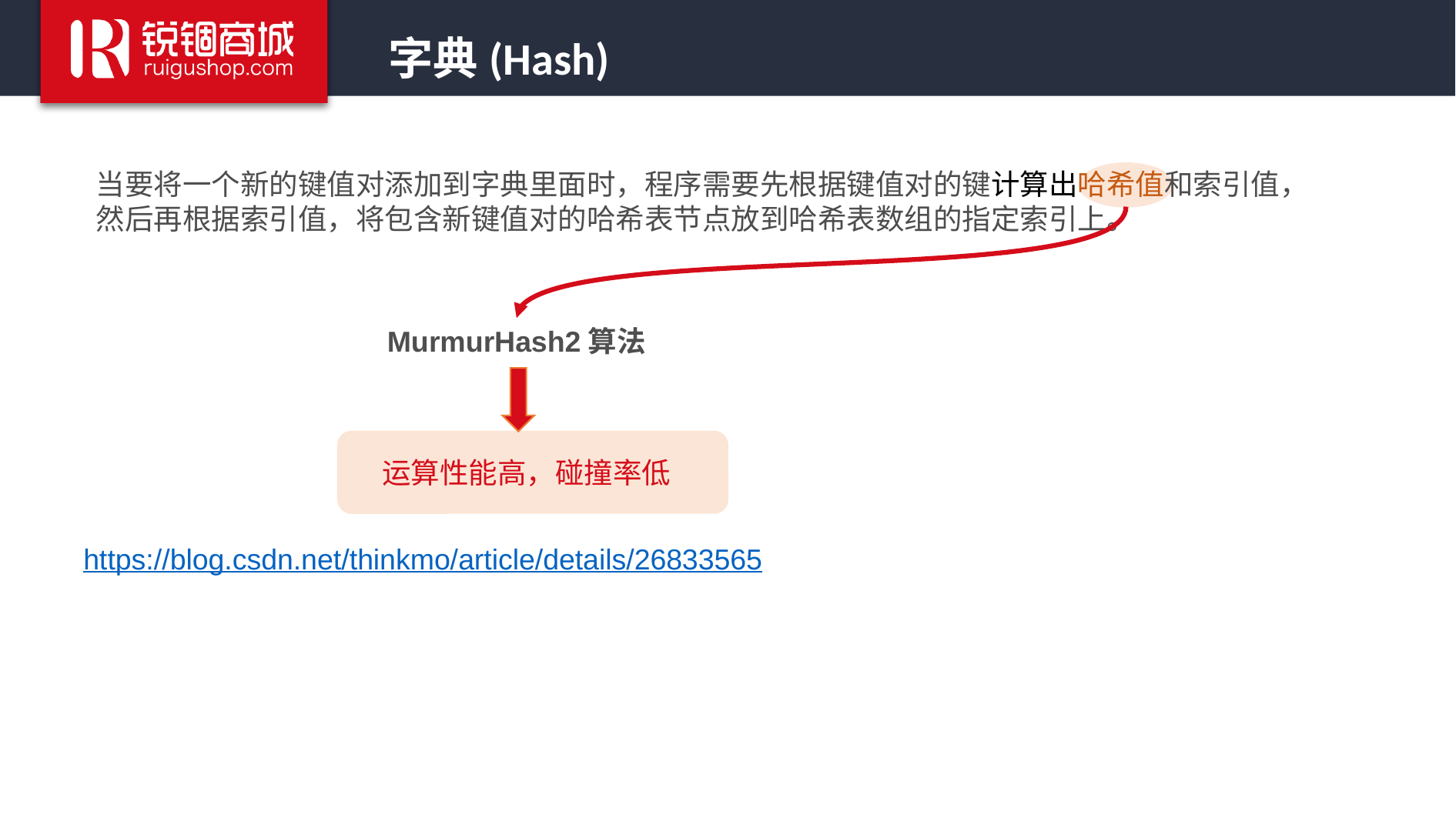

字典(Hash)
当要将一个新的键值对添加到字典里面时，程序需要先根据键值对的键计算出哈希值和索引值，然后再根据索引值，将包含新键值对的哈希表节点放到哈希表数组的指定索引上。

MurmurHash2算法

运算性能高，碰撞率低
https://blog.csdn.net/thinkmo/article/details/26833565